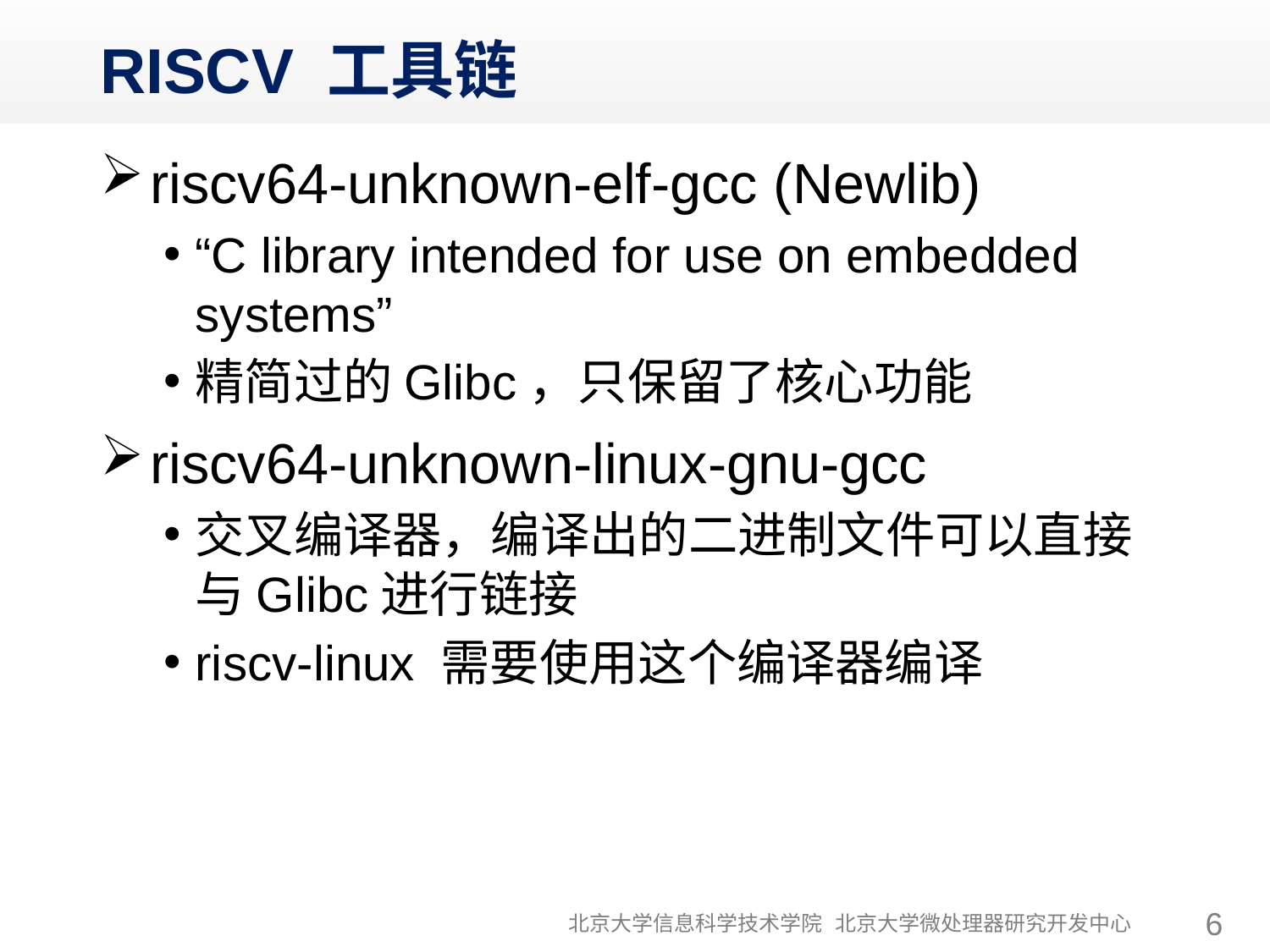

# RISCV 工具链
riscv64-unknown-elf-gcc (Newlib)
“C library intended for use on embedded systems”
精简过的Glibc，只保留了核心功能
riscv64-unknown-linux-gnu-gcc
交叉编译器，编译出的二进制文件可以直接与Glibc进行链接
riscv-linux 需要使用这个编译器编译

北京大学信息科学技术学院  北京大学微处理器研究开发中心
6